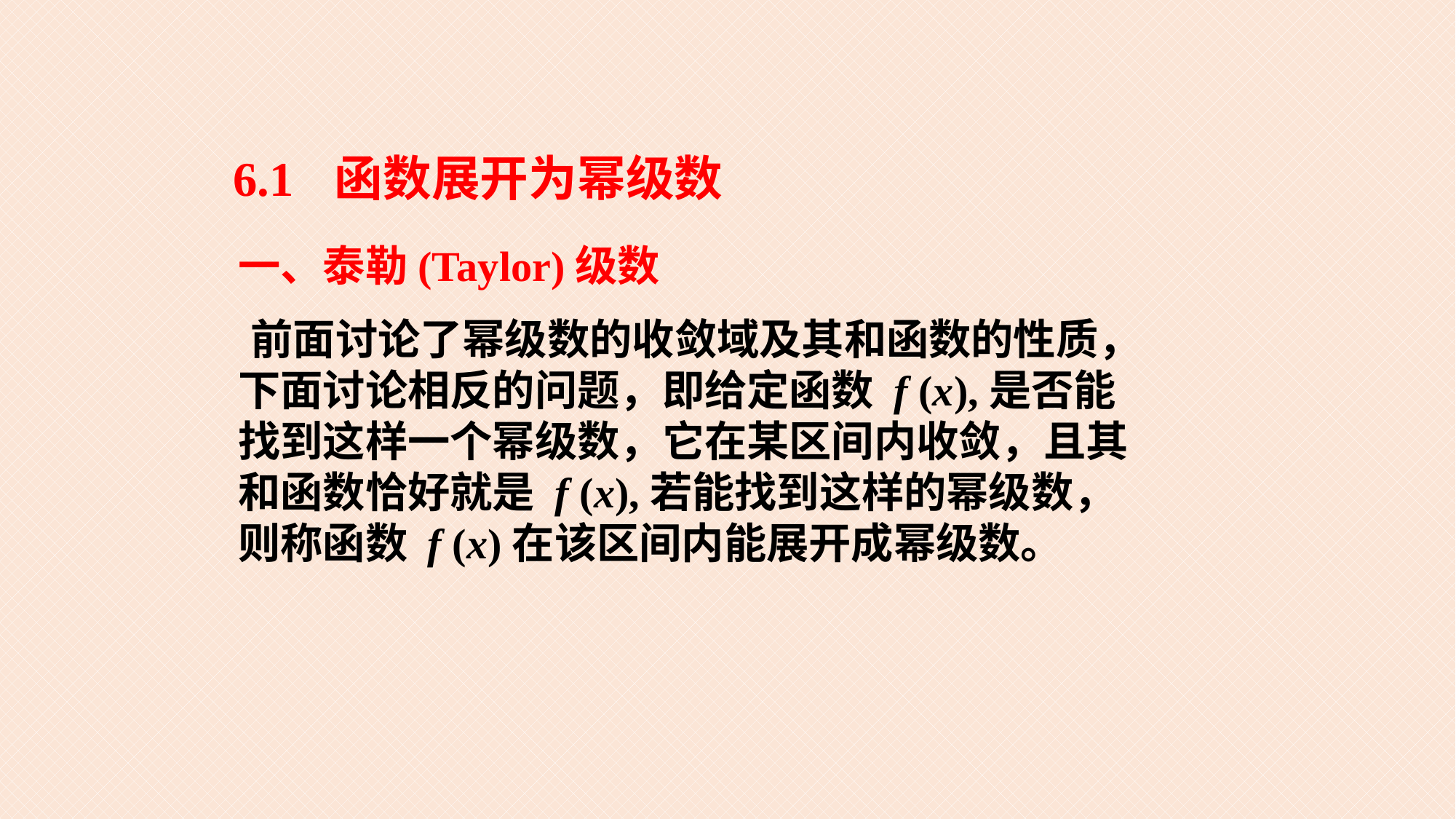

6.1 函数展开为幂级数
一、泰勒(Taylor)级数
  前面讨论了幂级数的收敛域及其和函数的性质，
下面讨论相反的问题，即给定函数 f (x),是否能
找到这样一个幂级数，它在某区间内收敛，且其
和函数恰好就是 f (x),若能找到这样的幂级数，
则称函数 f (x)在该区间内能展开成幂级数。